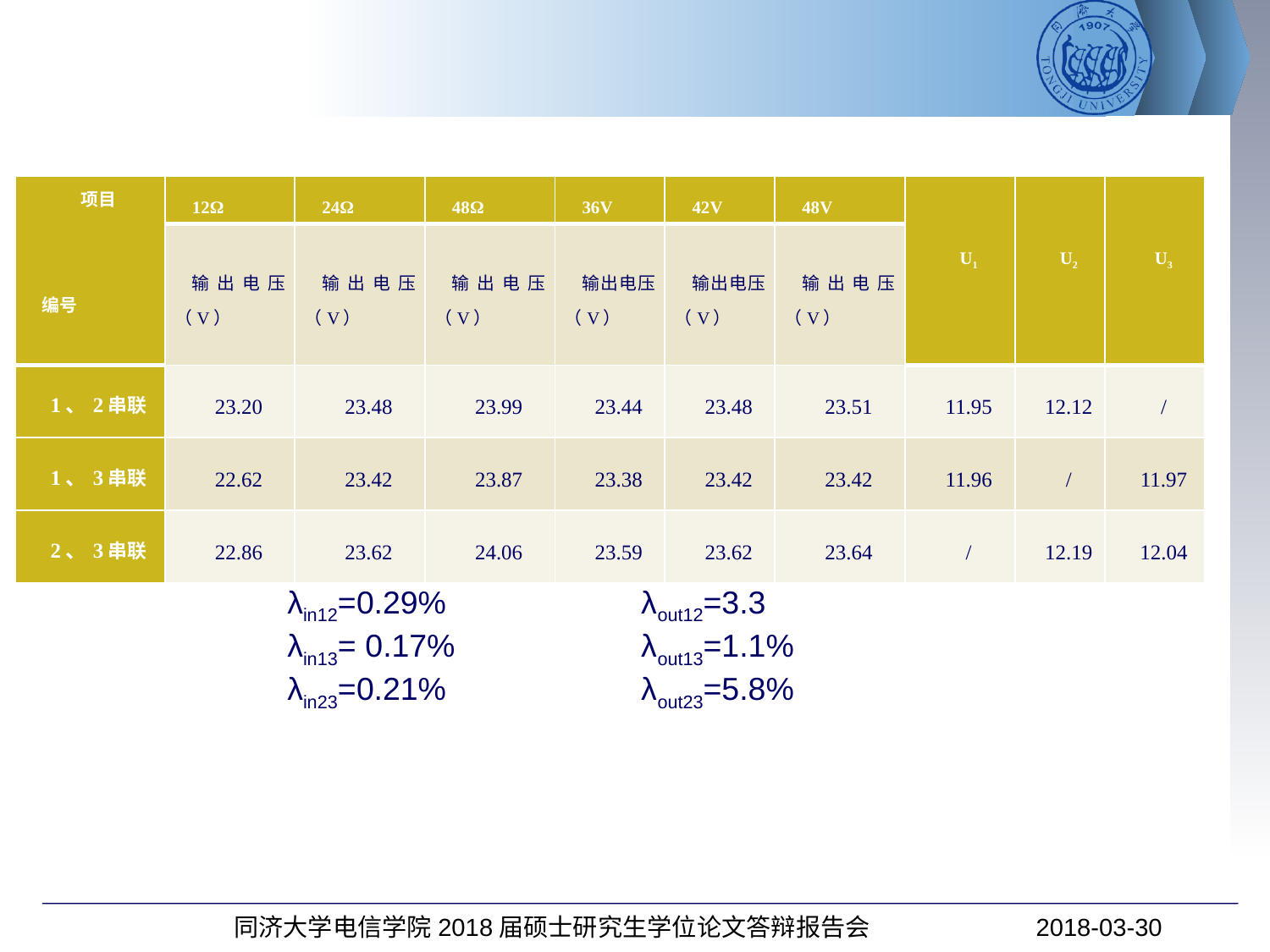

| 项目     编号 | 12Ω | 24Ω | 48Ω | 36V | 42V | 48V | U1 | U2 | U3 |
| --- | --- | --- | --- | --- | --- | --- | --- | --- | --- |
|  | 输出电压（V） | 输出电压（V） | 输出电压（V） | 输出电压（V） | 输出电压（V） | 输出电压（V） |  |  |  |
| 1、2串联 | 23.20 | 23.48 | 23.99 | 23.44 | 23.48 | 23.51 | 11.95 | 12.12 | / |
| 1、3串联 | 22.62 | 23.42 | 23.87 | 23.38 | 23.42 | 23.42 | 11.96 | / | 11.97 |
| 2、3串联 | 22.86 | 23.62 | 24.06 | 23.59 | 23.62 | 23.64 | / | 12.19 | 12.04 |
λin12=0.29%                      λout12=3.3
λin13= 0.17%                     λout13=1.1%
λin23=0.21%                      λout23=5.8%